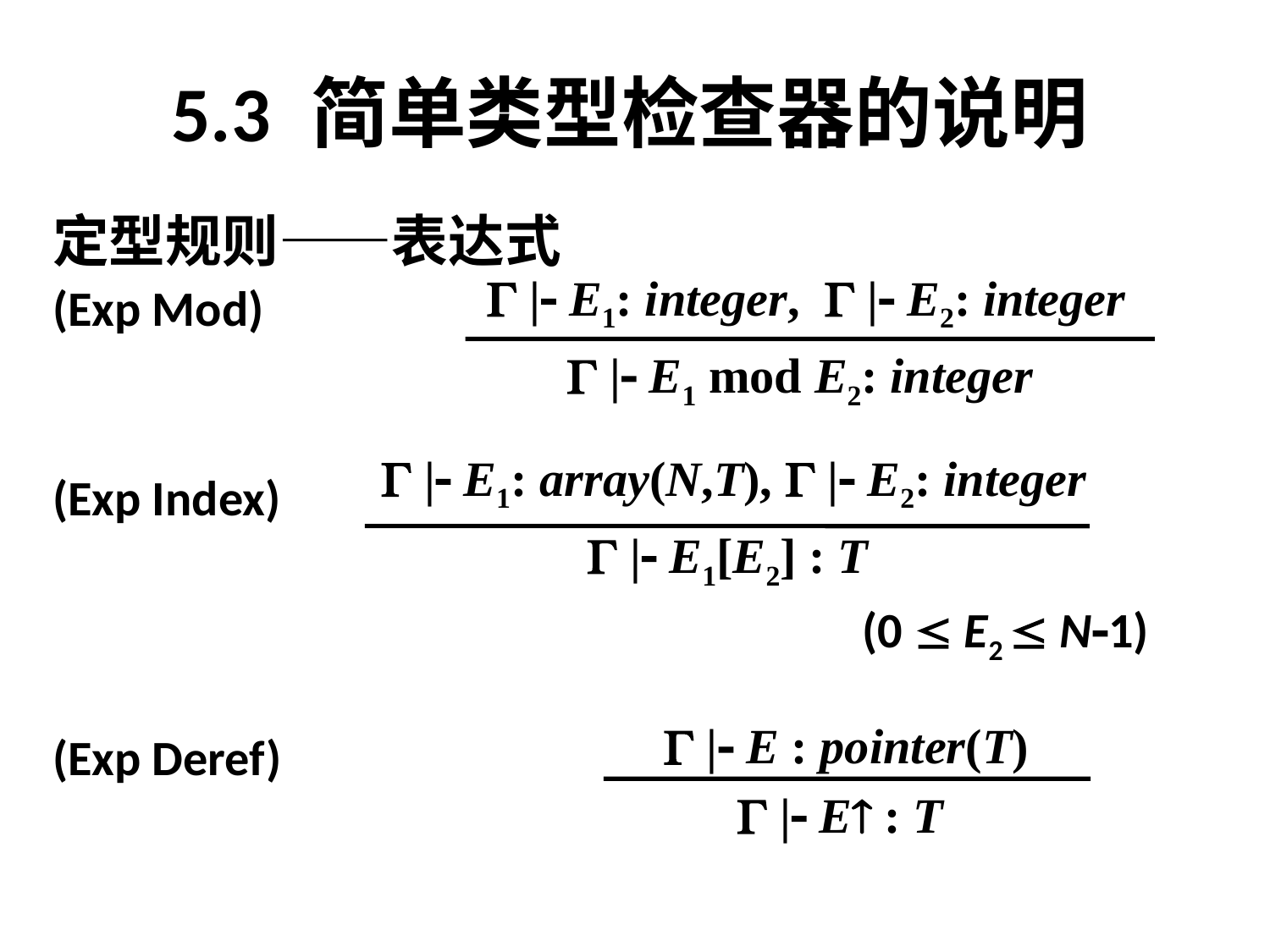

# 5.3 简单类型检查器的说明
定型规则——表达式
(Exp Mod)

(Exp Index)

							(0 ≤ E2 ≤ N−1)

(Exp Deref)

 Γ |− E1: integer,  Γ |− E2: integer
Γ |− E1 mod E2: integer

 Γ |− E1: array(N,T), Γ |− E2: integer
Γ |− E1[E2] : T

 Γ |− E : pointer(T)
Γ |− E↑ : T